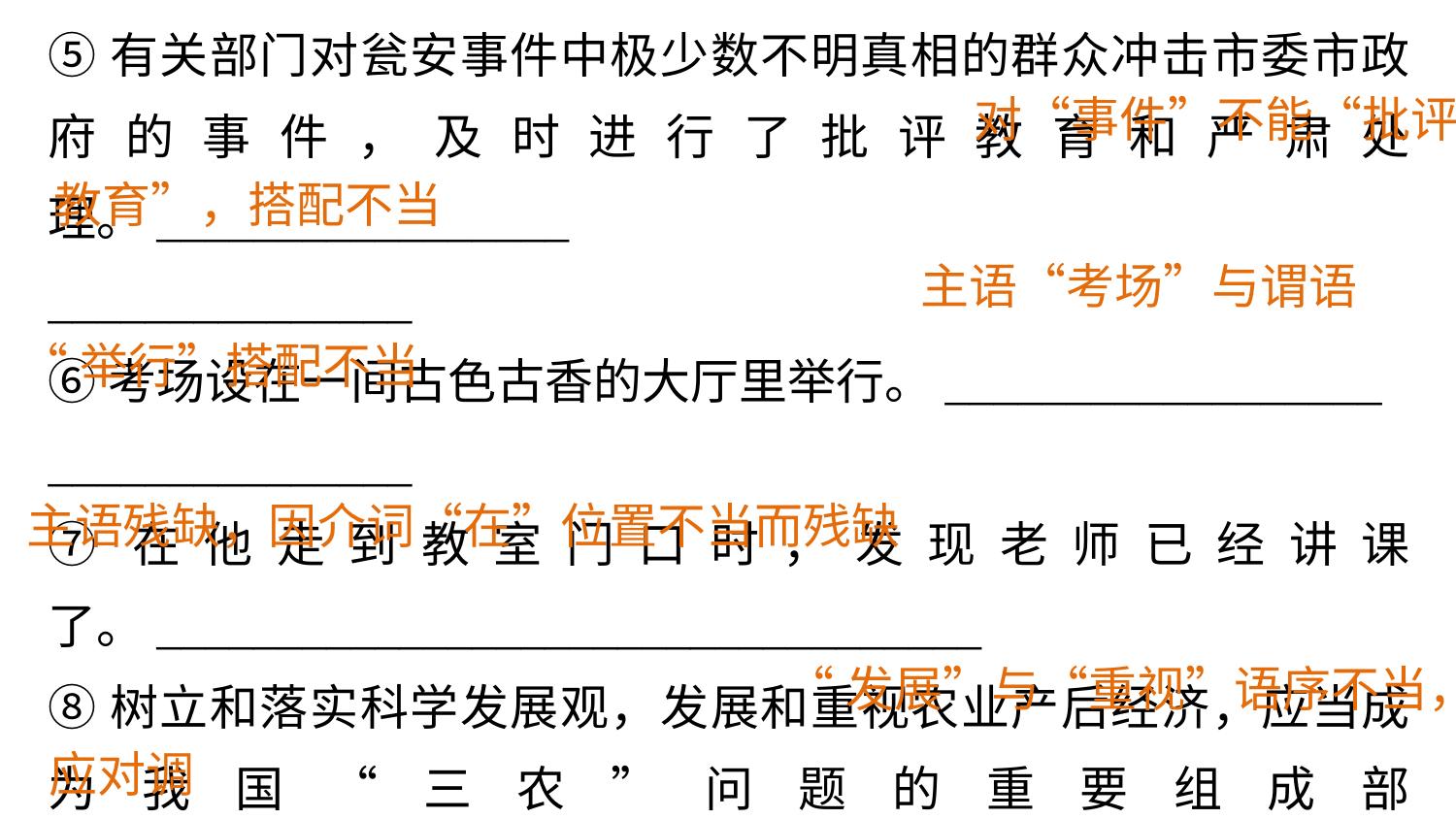

⑤有关部门对瓮安事件中极少数不明真相的群众冲击市委市政府的事件，及时进行了批评教育和严肃处理。_________________
_______________
⑥考场设在一间古色古香的大厅里举行。__________________
_______________
⑦在他走到教室门口时，发现老师已经讲课了。__________________________________
⑧树立和落实科学发展观，发展和重视农业产后经济，应当成为我国“三农”问题的重要组成部分。______________________
______
对“事件”不能“批评
教育”，搭配不当
主语“考场”与谓语
“举行”搭配不当
主语残缺，因介词“在”位置不当而残缺
“发展”与“重视”语序不当，
应对调